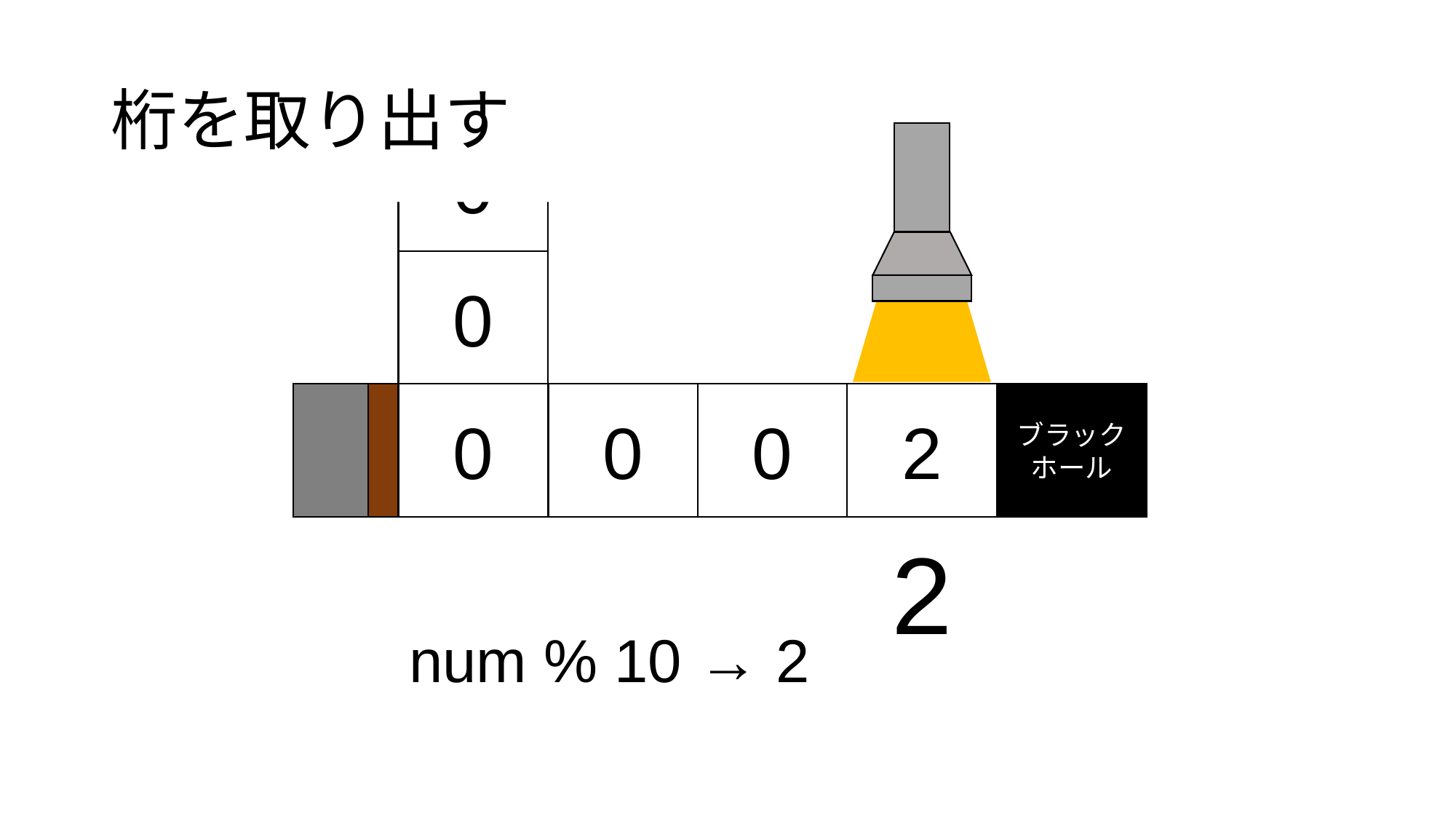

# 桁を取り出す
0

0

0
0
0

2
ブラックホール

2
num % 10 → 2